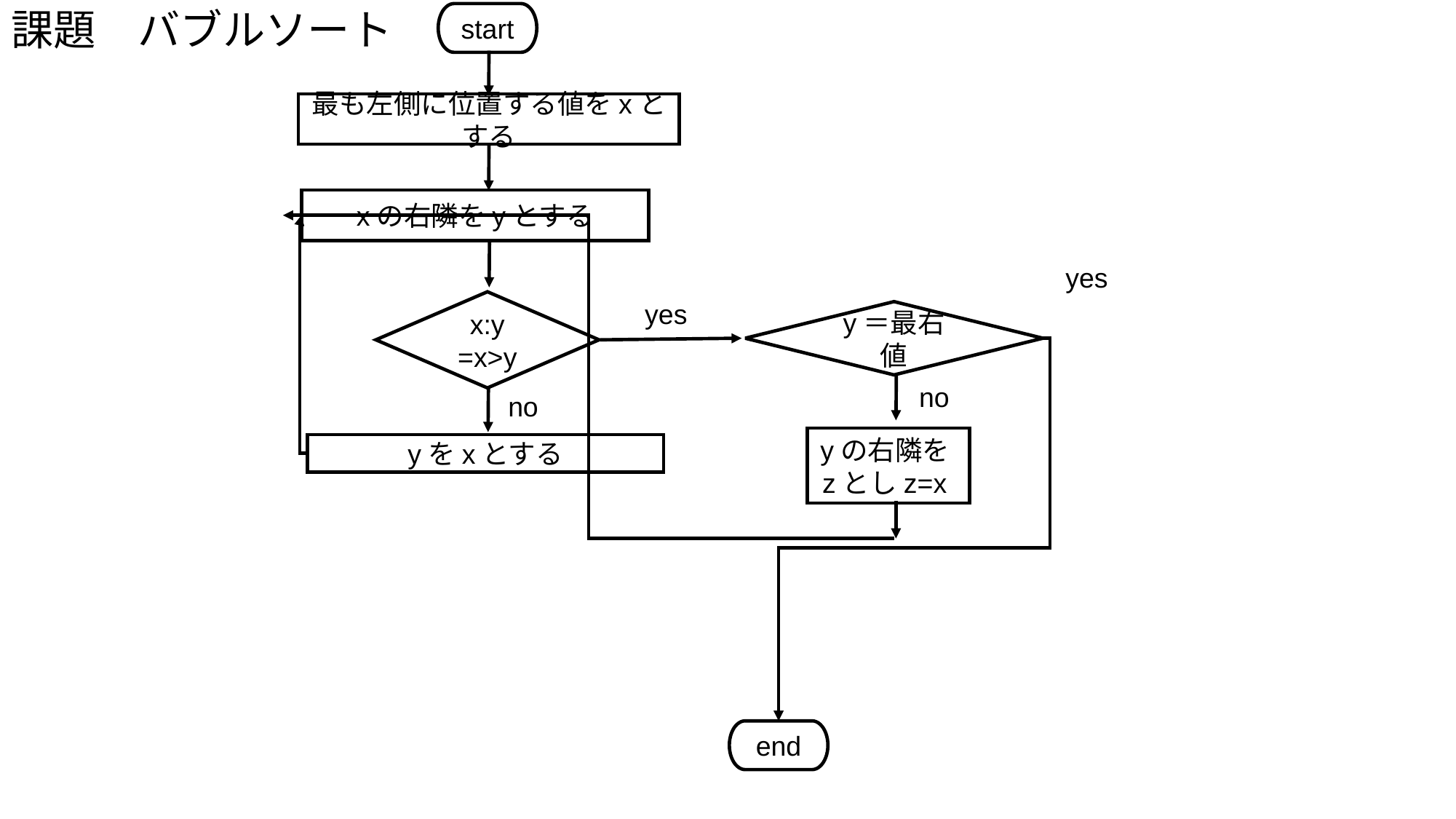

課題　バブルソート
start
最も左側に位置する値をxとする
xの右隣をyとする
yes
x:y
=x>y
yes
y＝最右値
no
no
yの右隣をzとしz=x
yをxとする
end